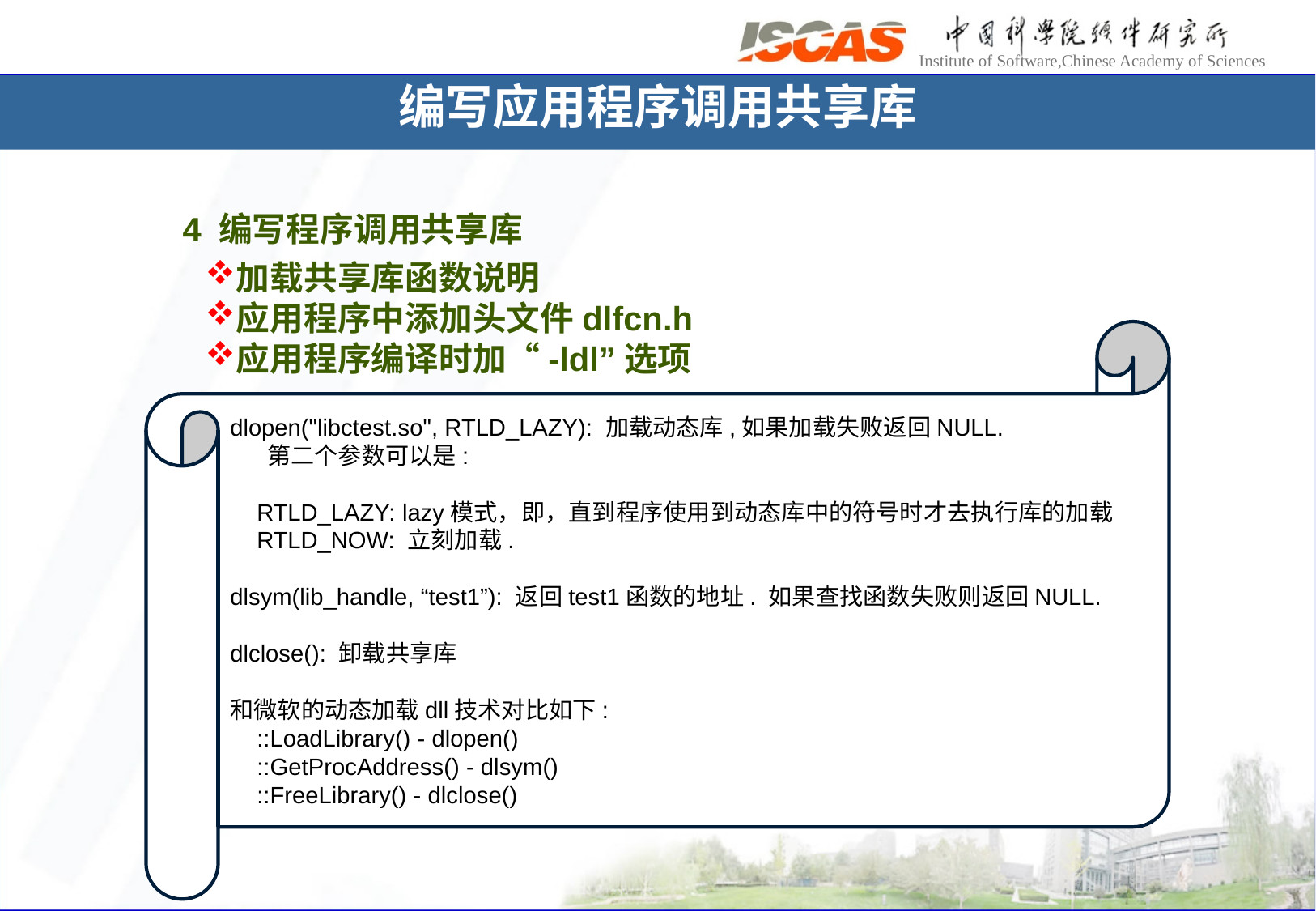

编写应用程序调用共享库
4 编写程序调用共享库
加载共享库函数说明
应用程序中添加头文件dlfcn.h
应用程序编译时加“-ldl”选项

dlopen("libctest.so", RTLD_LAZY): 加载动态库,如果加载失败返回NULL.
      第二个参数可以是:

    RTLD_LAZY: lazy模式，即，直到程序使用到动态库中的符号时才去执行库的加载
    RTLD_NOW: 立刻加载.

dlsym(lib_handle, “test1”): 返回test1函数的地址. 如果查找函数失败则返回NULL.

dlclose(): 卸载共享库

和微软的动态加载dll技术对比如下:
    ::LoadLibrary() - dlopen()
    ::GetProcAddress() - dlsym()
    ::FreeLibrary() - dlclose()